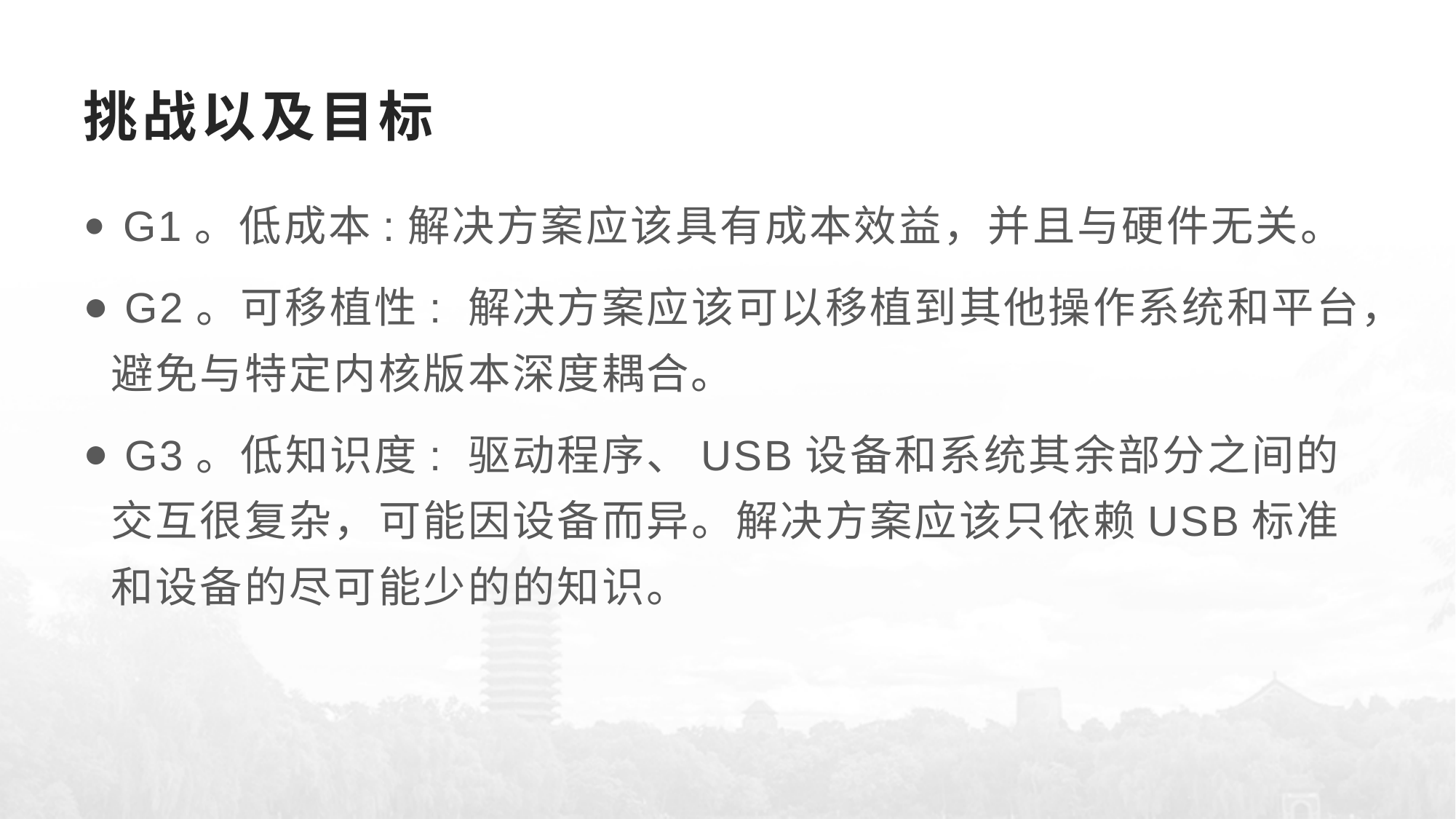

# 挑战以及目标
 G1。低成本:解决方案应该具有成本效益，并且与硬件无关。
 G2。可移植性: 解决方案应该可以移植到其他操作系统和平台，避免与特定内核版本深度耦合。
 G3。低知识度: 驱动程序、USB设备和系统其余部分之间的交互很复杂，可能因设备而异。解决方案应该只依赖USB标准和设备的尽可能少的的知识。